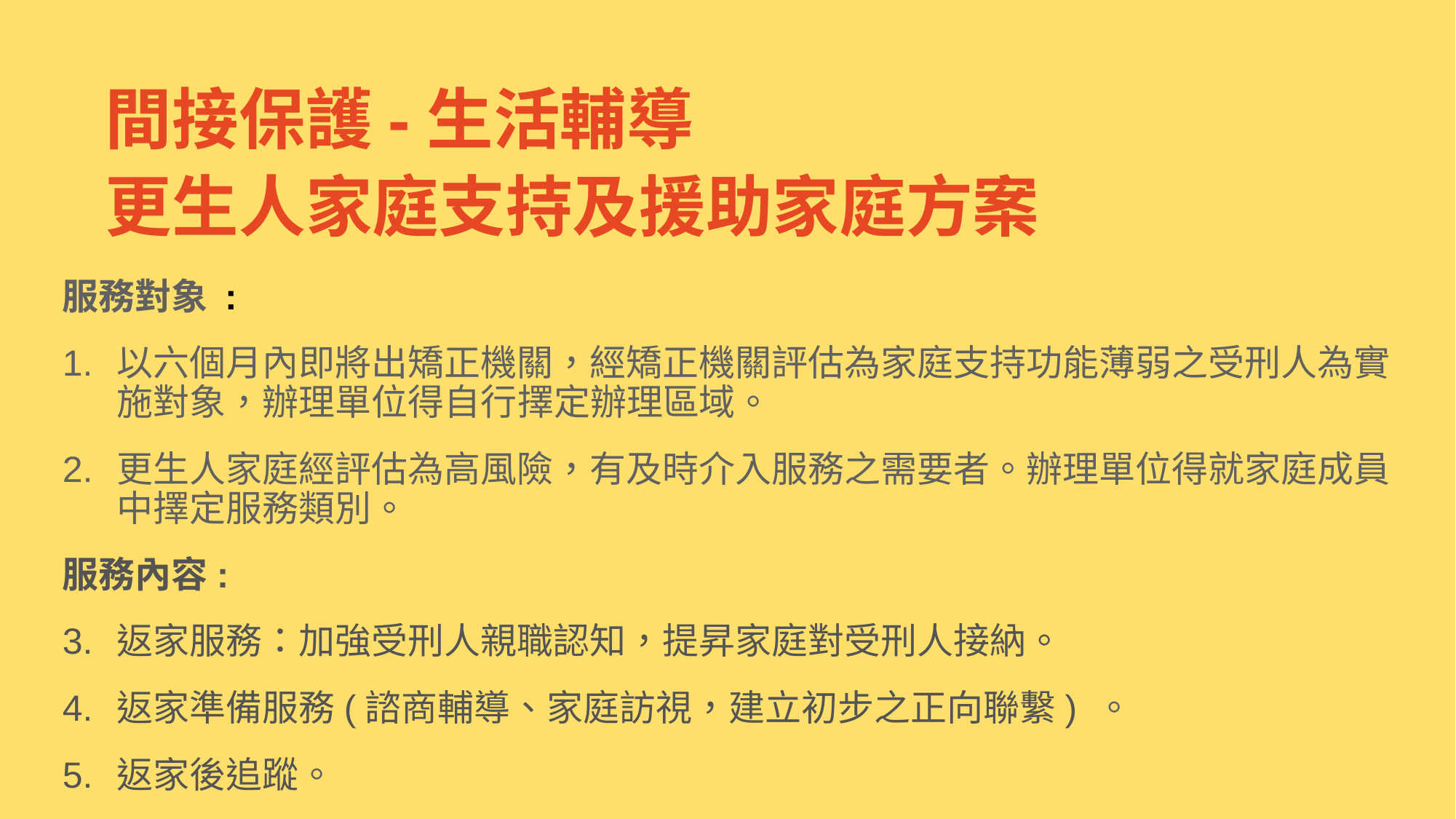

間接保護-生活輔導
更生人家庭支持及援助家庭方案
服務對象 :
以六個月內即將出矯正機關，經矯正機關評估為家庭支持功能薄弱之受刑人為實施對象，辦理單位得自行擇定辦理區域。
更生人家庭經評估為高風險，有及時介入服務之需要者。辦理單位得就家庭成員中擇定服務類別。
服務內容:
返家服務：加強受刑人親職認知，提昇家庭對受刑人接納。
返家準備服務(諮商輔導、家庭訪視，建立初步之正向聯繫) 。
返家後追蹤。